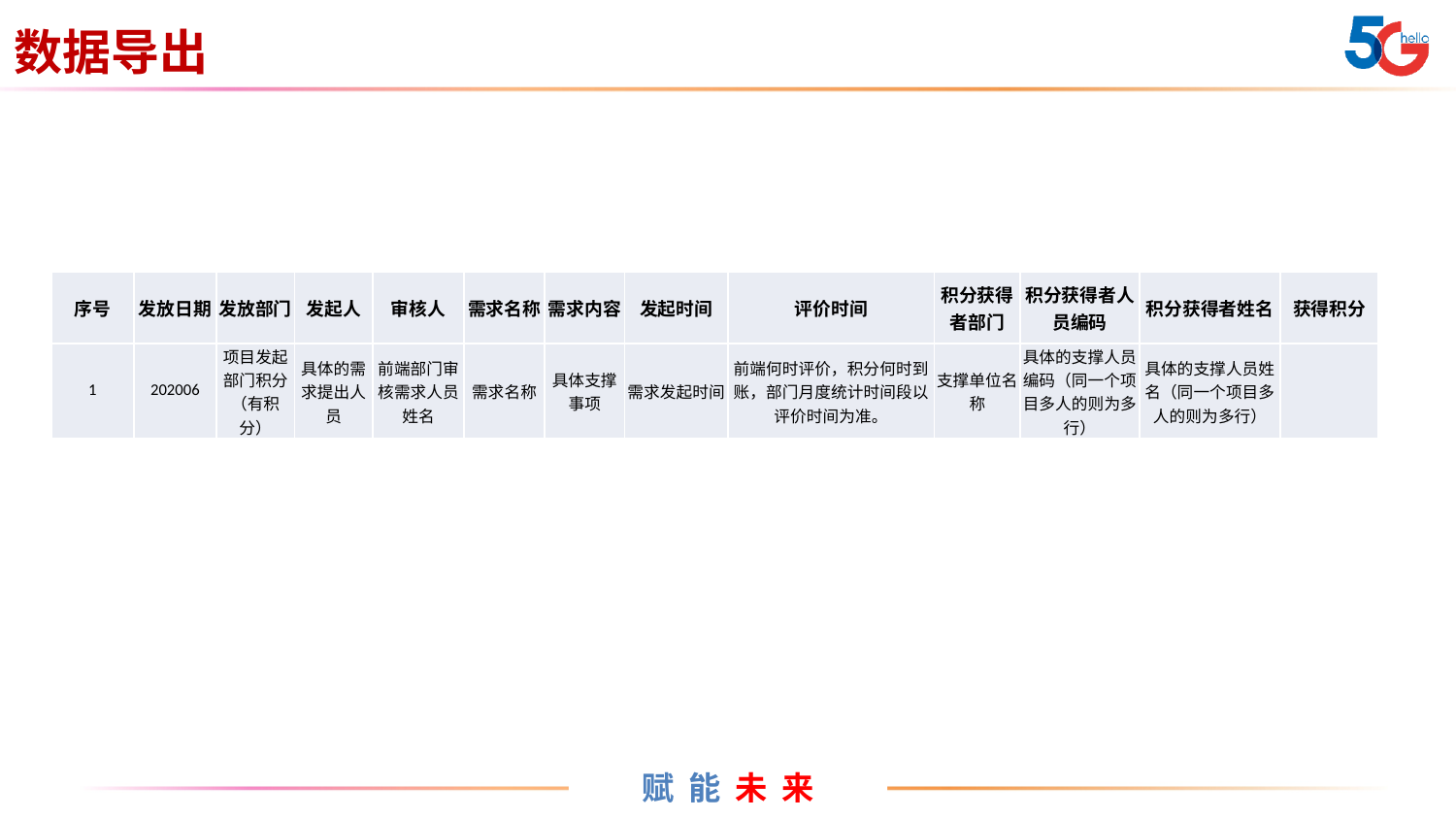

数据导出
| 序号 | 发放日期 | 发放部门 | 发起人 | 审核人 | 需求名称 | 需求内容 | 发起时间 | 评价时间 | 积分获得者部门 | 积分获得者人员编码 | 积分获得者姓名 | 获得积分 |
| --- | --- | --- | --- | --- | --- | --- | --- | --- | --- | --- | --- | --- |
| 1 | 202006 | 项目发起部门积分（有积分） | 具体的需求提出人员 | 前端部门审核需求人员姓名 | 需求名称 | 具体支撑事项 | 需求发起时间 | 前端何时评价，积分何时到账，部门月度统计时间段以评价时间为准。 | 支撑单位名称 | 具体的支撑人员编码（同一个项目多人的则为多行） | 具体的支撑人员姓名（同一个项目多人的则为多行） |  |